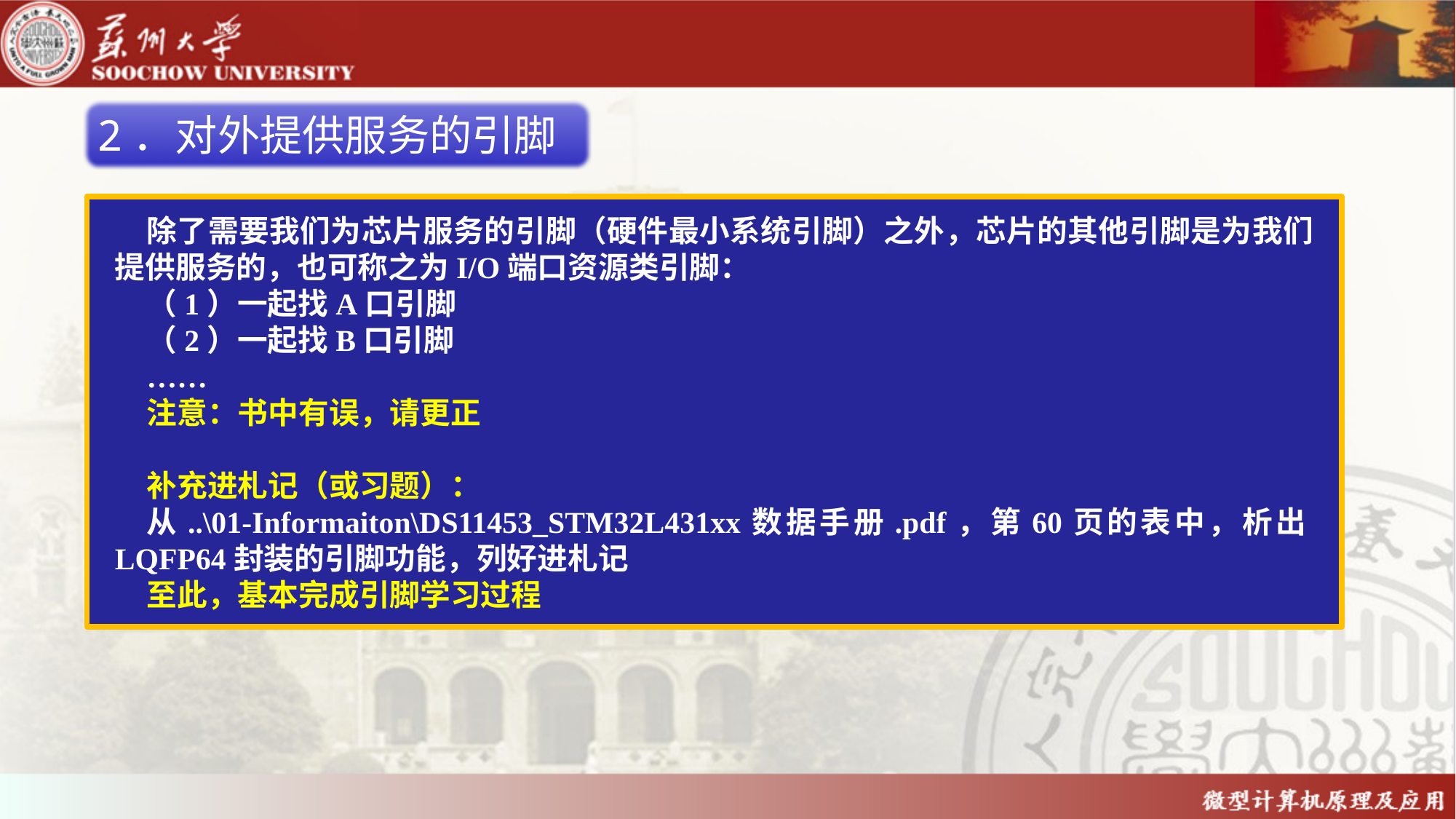

2．对外提供服务的引脚
除了需要我们为芯片服务的引脚（硬件最小系统引脚）之外，芯片的其他引脚是为我们提供服务的，也可称之为I/O端口资源类引脚：
（1）一起找A口引脚
（2）一起找B口引脚
……
注意：书中有误，请更正

补充进札记（或习题）：
从..\01-Informaiton\DS11453_STM32L431xx数据手册.pdf，第60页的表中，析出LQFP64封装的引脚功能，列好进札记
至此，基本完成引脚学习过程